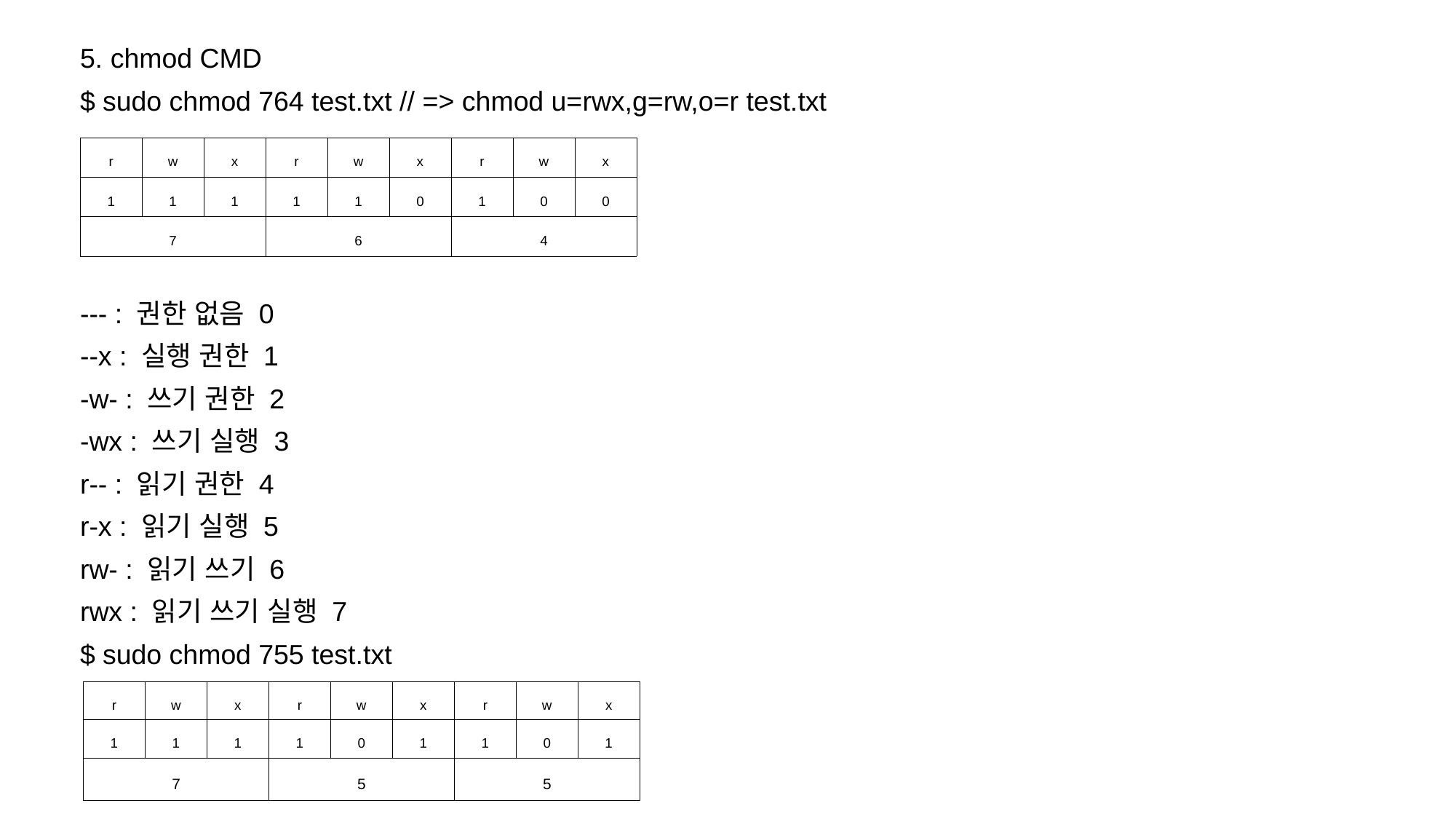

5. chmod CMD
$ sudo chmod 764 test.txt // => chmod u=rwx,g=rw,o=r test.txt

--- : 권한 없음 0
--x : 실행 권한 1
-w- : 쓰기 권한 2
-wx : 쓰기 실행 3
r-- : 읽기 권한 4
r-x : 읽기 실행 5
rw- : 읽기 쓰기 6
rwx : 읽기 쓰기 실행 7
$ sudo chmod 755 test.txt

| r | w | x | r | w | x | r | w | x |
| --- | --- | --- | --- | --- | --- | --- | --- | --- |
| 1 | 1 | 1 | 1 | 1 | 0 | 1 | 0 | 0 |
| 7 |  |  | 6 |  |  | 4 |  |  |

| r | w | x | r | w | x | r | w | x |
| --- | --- | --- | --- | --- | --- | --- | --- | --- |
| 1 | 1 | 1 | 1 | 0 | 1 | 1 | 0 | 1 |
| 7 |  |  | 5 |  |  | 5 |  |  |